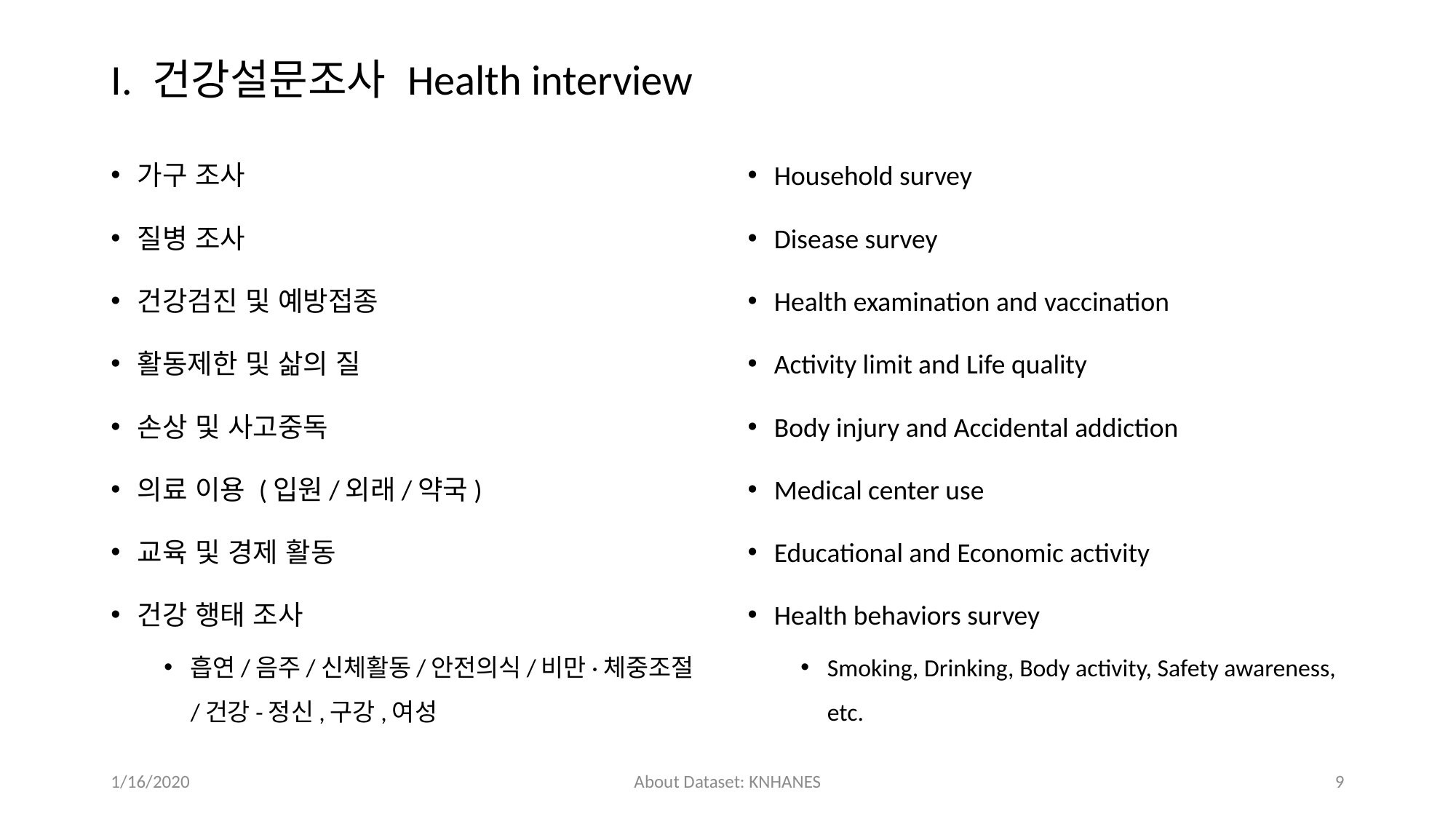

# I. 건강설문조사 Health interview
가구 조사
질병 조사
건강검진 및 예방접종
활동제한 및 삶의 질
손상 및 사고중독
의료 이용 (입원/외래/약국)
교육 및 경제 활동
건강 행태 조사
흡연/음주/신체활동/안전의식/비만·체중조절/건강-정신,구강,여성
Household survey
Disease survey
Health examination and vaccination
Activity limit and Life quality
Body injury and Accidental addiction
Medical center use
Educational and Economic activity
Health behaviors survey
Smoking, Drinking, Body activity, Safety awareness, etc.
1/16/2020
About Dataset: KNHANES
9